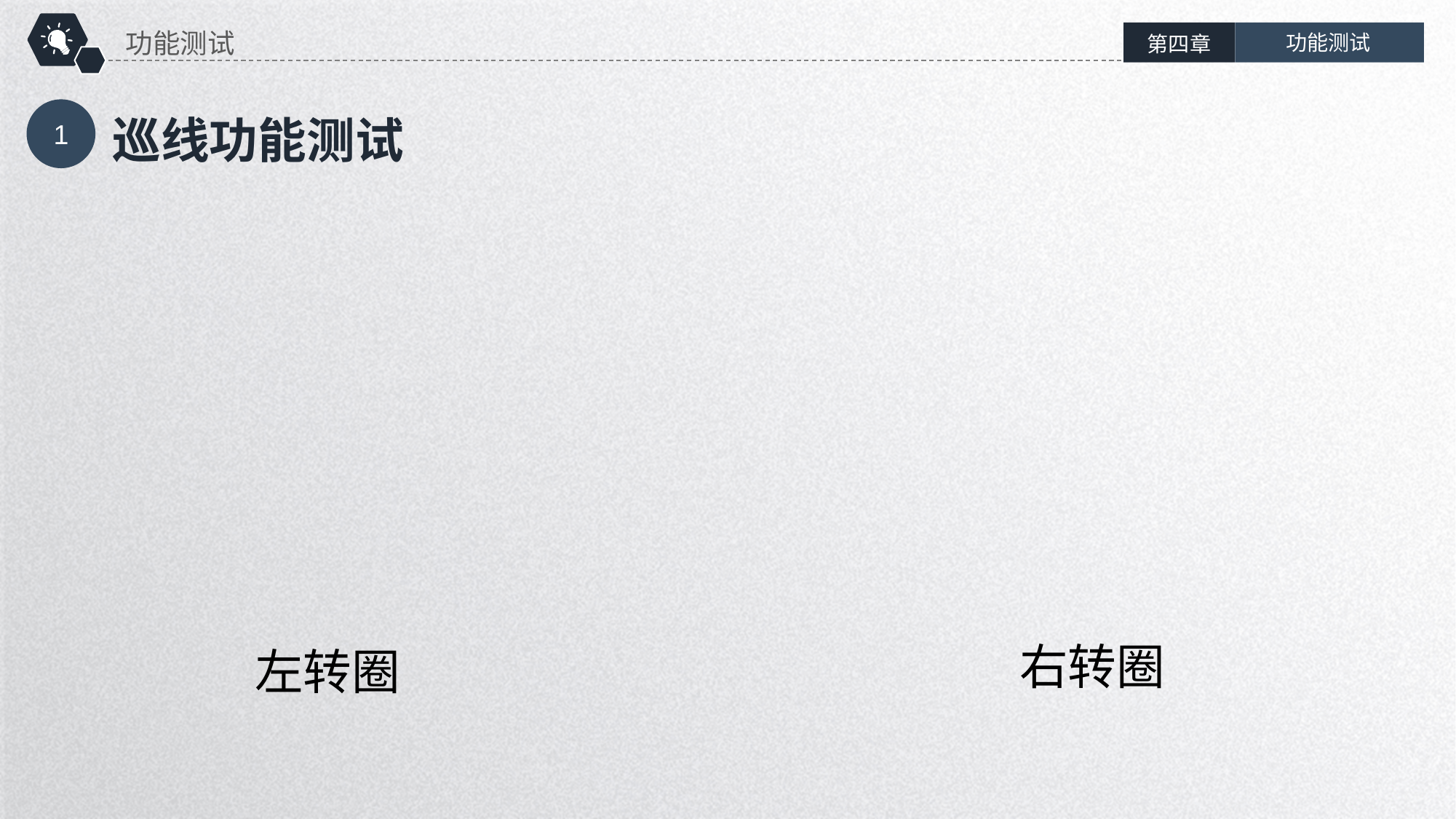

功能测试
功能测试
第四章

1
巡线功能测试
右转圈
左转圈
延时符